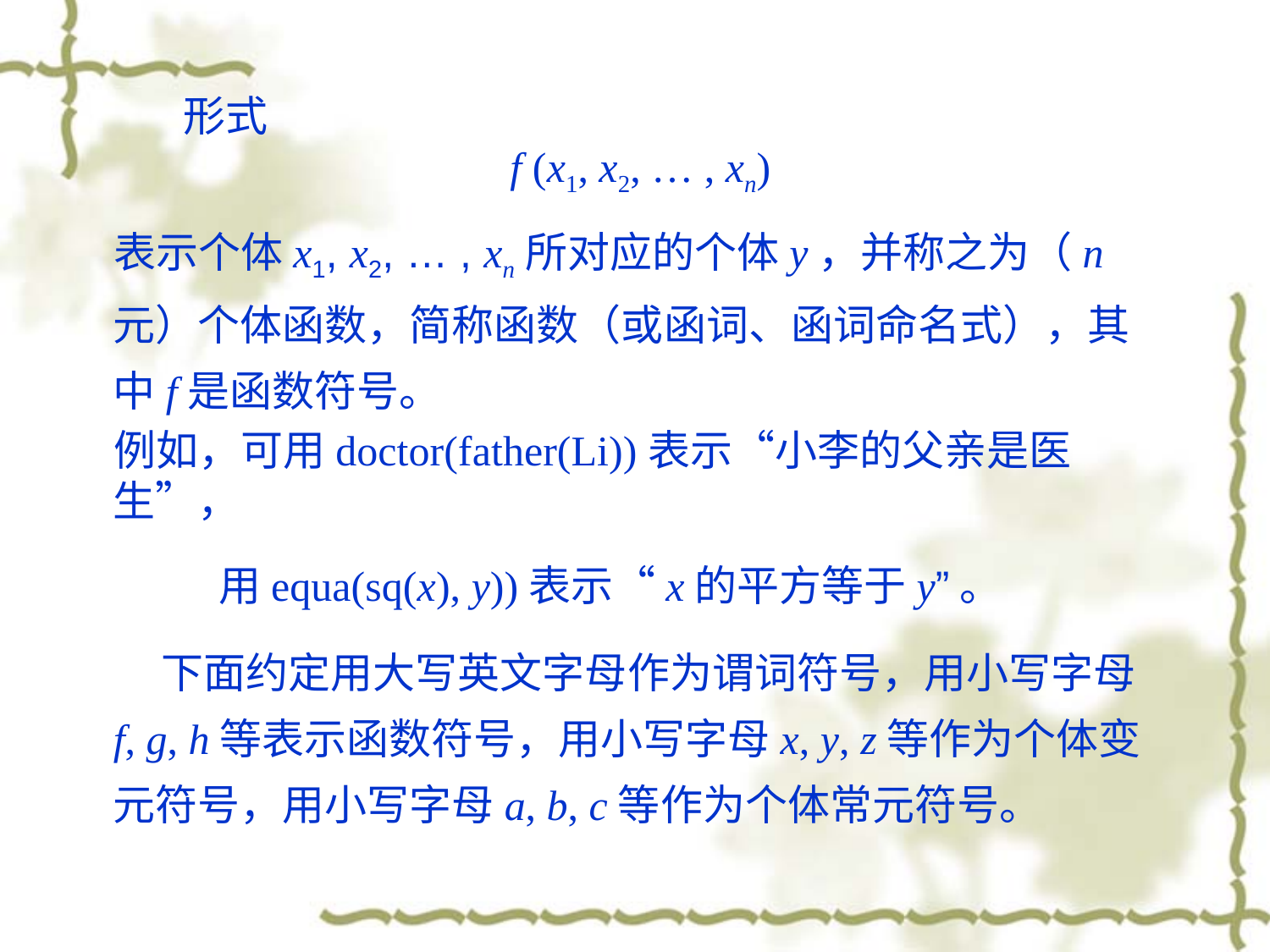

形式
                                          f (x1, x2, … , xn)
    表示个体x1, x2, … , xn所对应的个体y，并称之为（n元）个体函数，简称函数（或函词、函词命名式），其中f是函数符号。
    例如，可用doctor(father(Li))表示“小李的父亲是医生”，
               用equa(sq(x), y))表示“x的平方等于y”。
         下面约定用大写英文字母作为谓词符号，用小写字母f, g, h等表示函数符号，用小写字母x, y, z等作为个体变元符号，用小写字母a, b, c等作为个体常元符号。